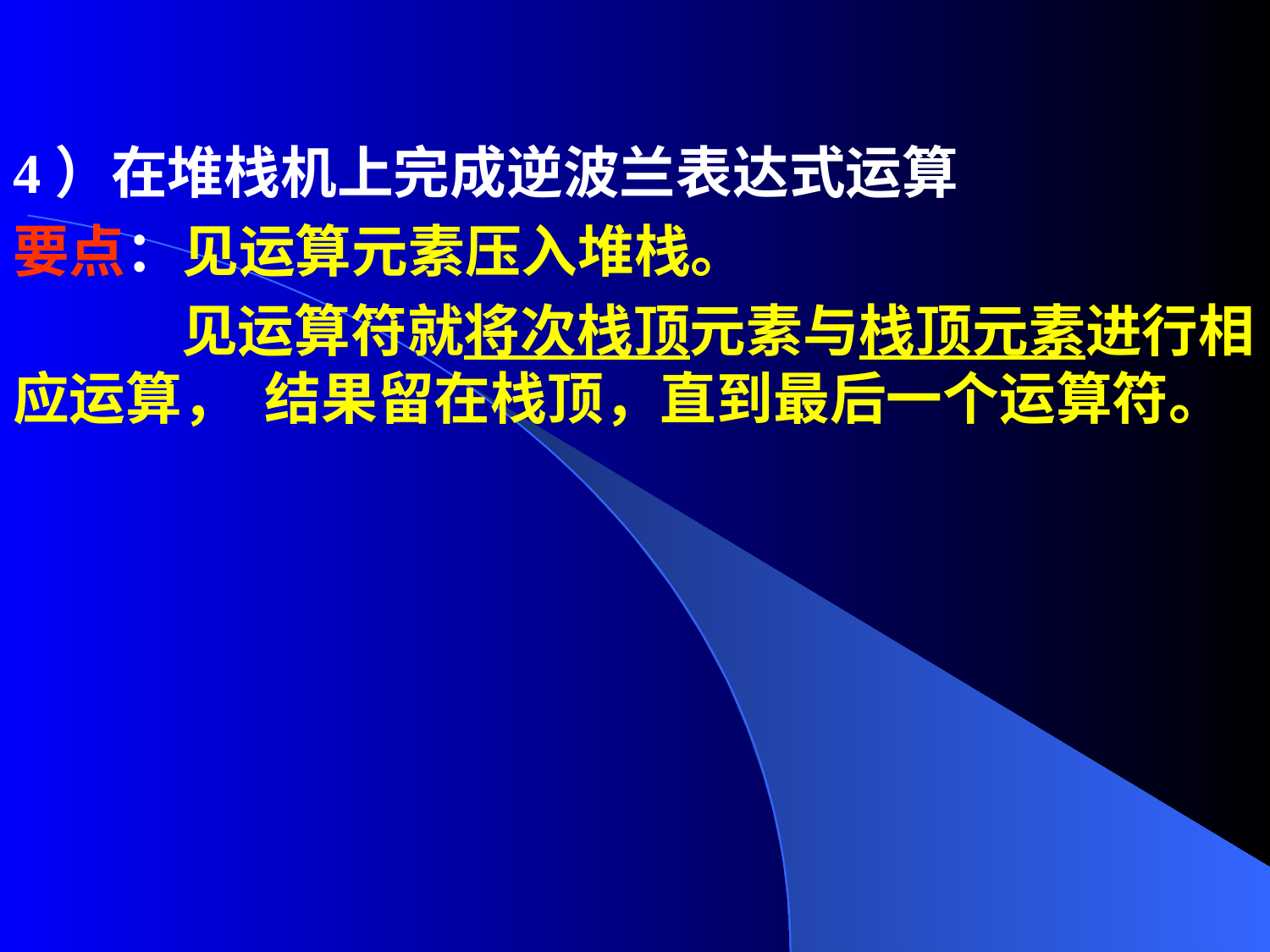

4）在堆栈机上完成逆波兰表达式运算
要点：见运算元素压入堆栈。
            见运算符就将次栈顶元素与栈顶元素进行相应运算，  结果留在栈顶，直到最后一个运算符。
24